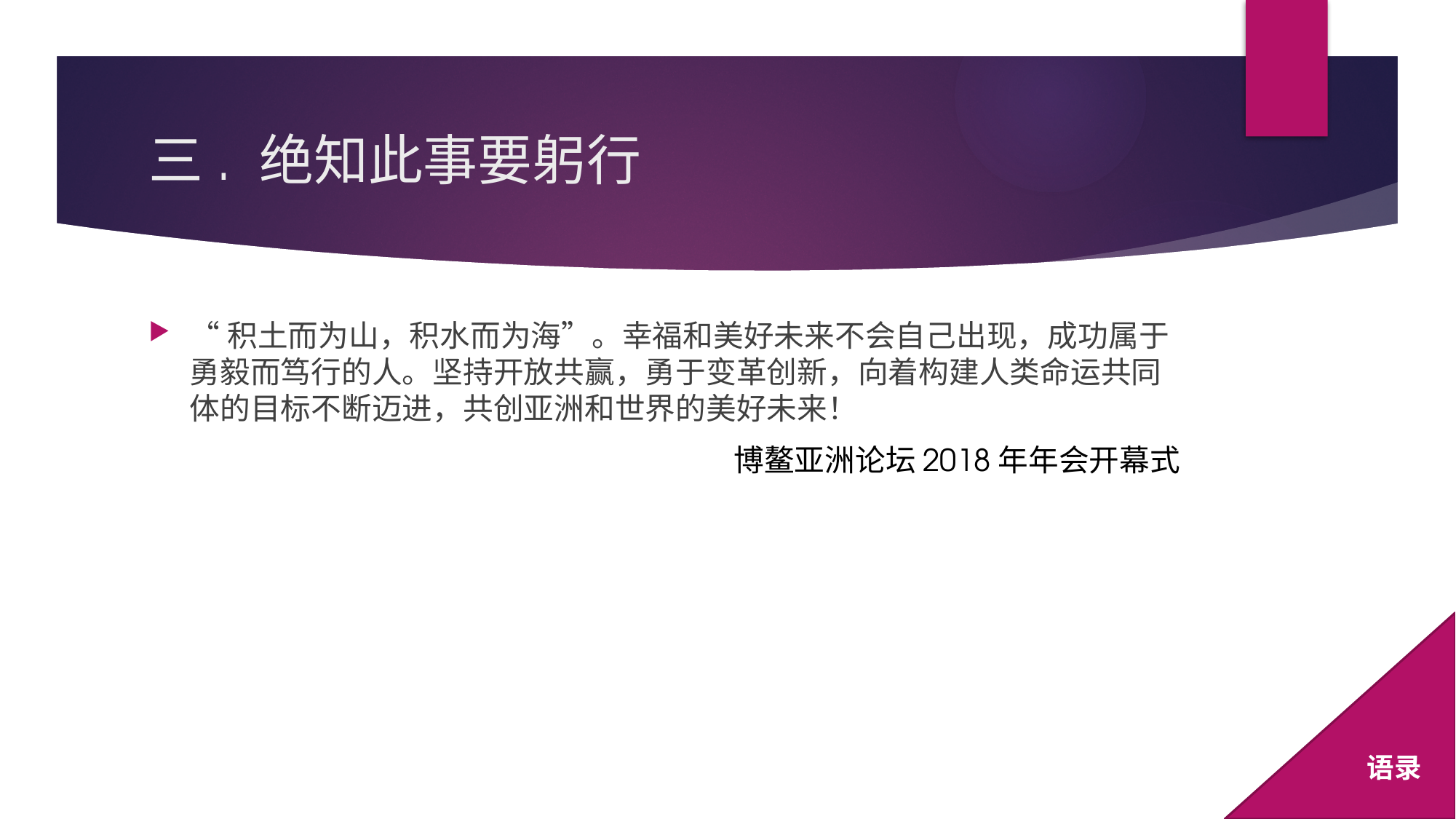

# 三. 绝知此事要躬行
“积土而为山，积水而为海”。幸福和美好未来不会自己出现，成功属于勇毅而笃行的人。坚持开放共赢，勇于变革创新，向着构建人类命运共同体的目标不断迈进，共创亚洲和世界的美好未来！
博鳌亚洲论坛2018年年会开幕式

语录